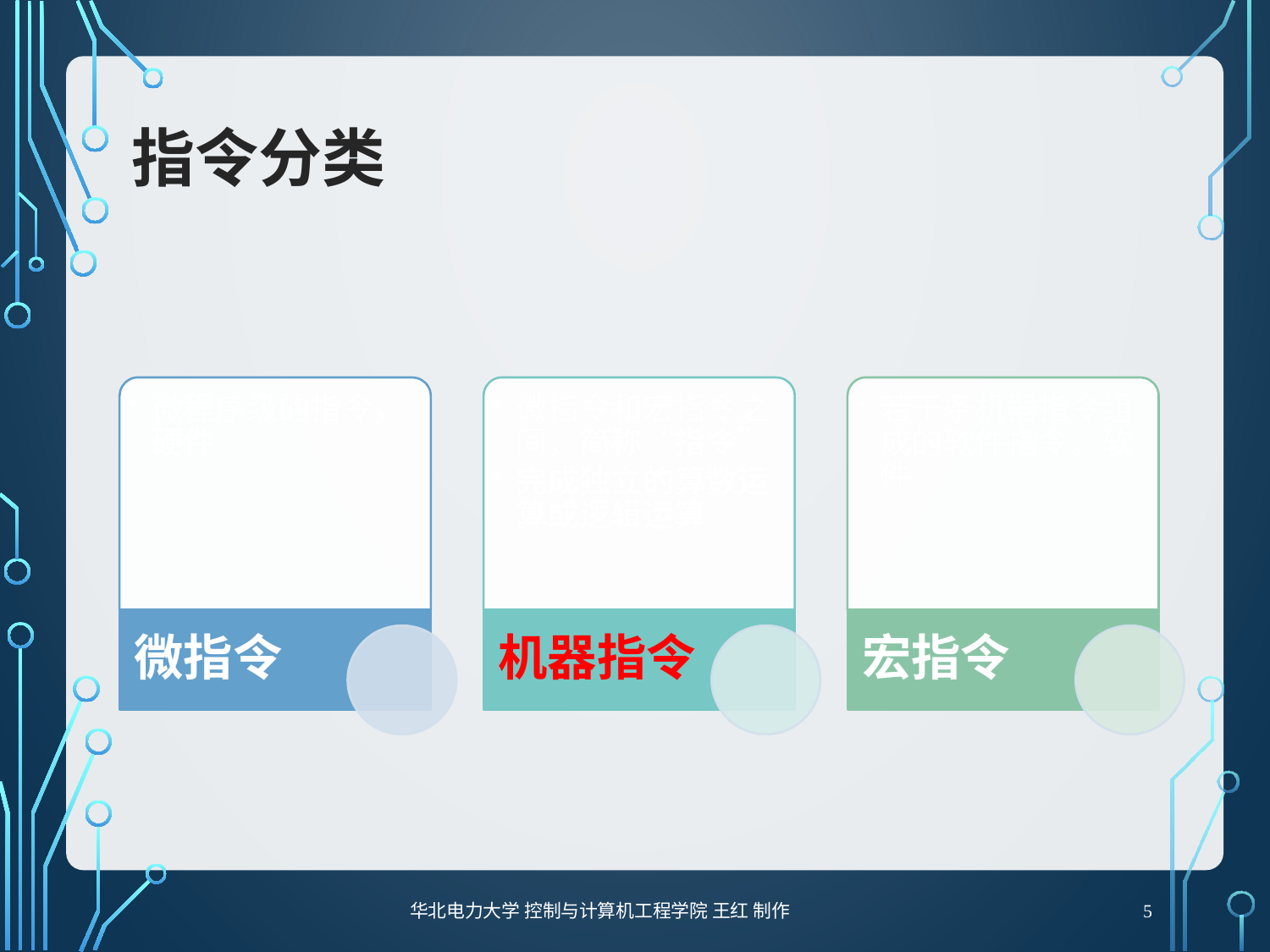

# 指令分类
微程序级的指令，硬件
微指令
微指令和宏指令之间，简称“指令”
完成独立的算数运算或逻辑运算
机器指令
若干条机器指令组成的软件指令，软件
宏指令
5
华北电力大学 控制与计算机工程学院 王红 制作